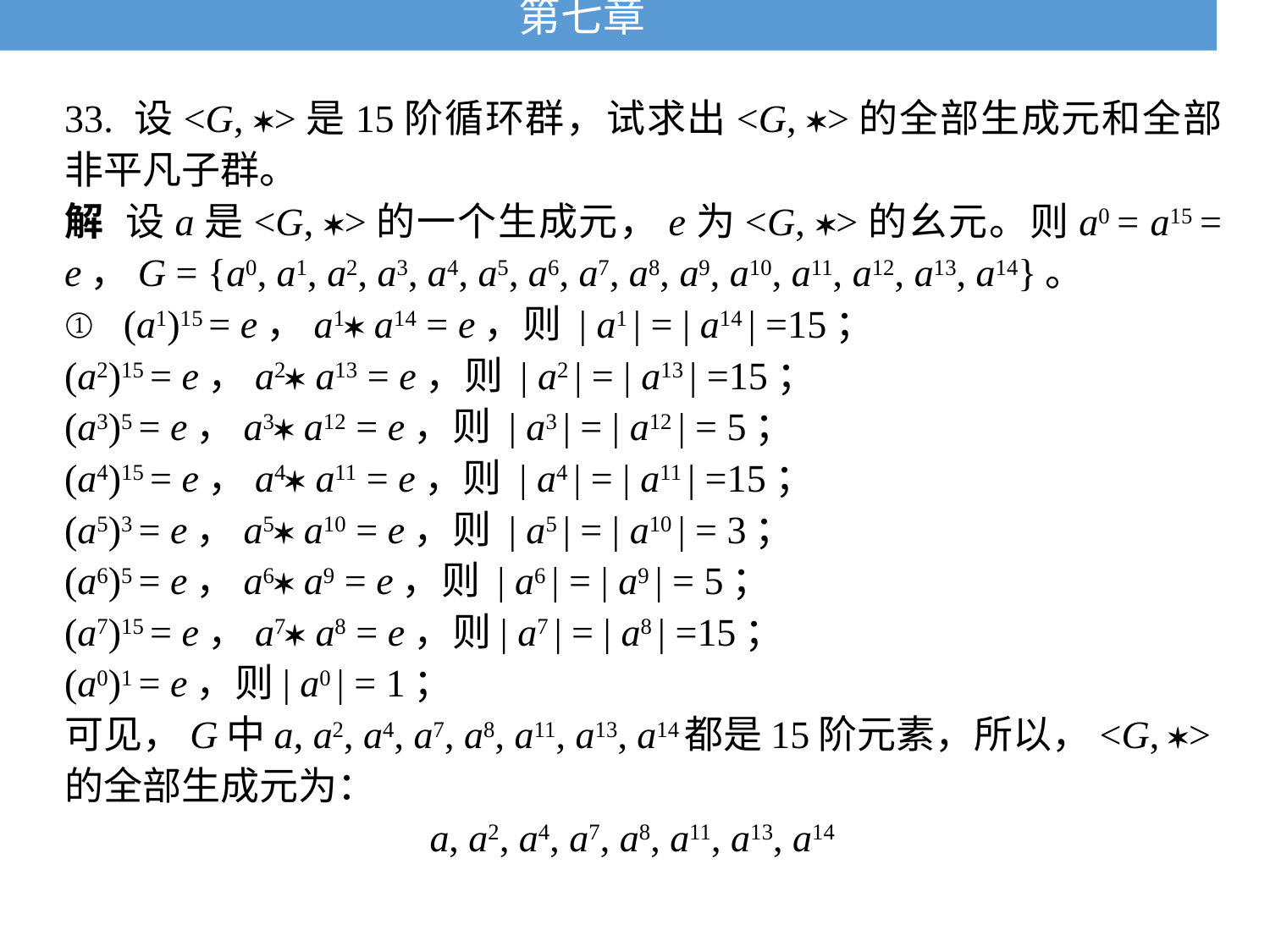

# 第七章
33. 设<G, ∗>是15阶循环群，试求出<G, ∗>的全部生成元和全部非平凡子群。
解  设a是<G, ∗>的一个生成元，e为<G, ∗>的幺元。则a0 = a15 = e，G = {a0, a1, a2, a3, a4, a5, a6, a7, a8, a9, a10, a11, a12, a13, a14}。
①   (a1)15 = e，a1∗ a14 = e，则 | a1 | = | a14 | =15；
(a2)15 = e，a2∗ a13 = e，则 | a2 | = | a13 | =15；
(a3)5 = e，a3∗ a12 = e，则 | a3 | = | a12 | = 5；
(a4)15 = e，a4∗ a11 = e，则 | a4 | = | a11 | =15；
(a5)3 = e，a5∗ a10 = e，则 | a5 | = | a10 | = 3；
(a6)5 = e，a6∗ a9 = e，则 | a6 | = | a9 | = 5；
(a7)15 = e，a7∗ a8 = e，则| a7 | = | a8 | =15；
(a0)1 = e，则| a0 | = 1；
可见，G中a, a2, a4, a7, a8, a11, a13, a14都是15阶元素，所以，<G, ∗>的全部生成元为：
a, a2, a4, a7, a8, a11, a13, a14